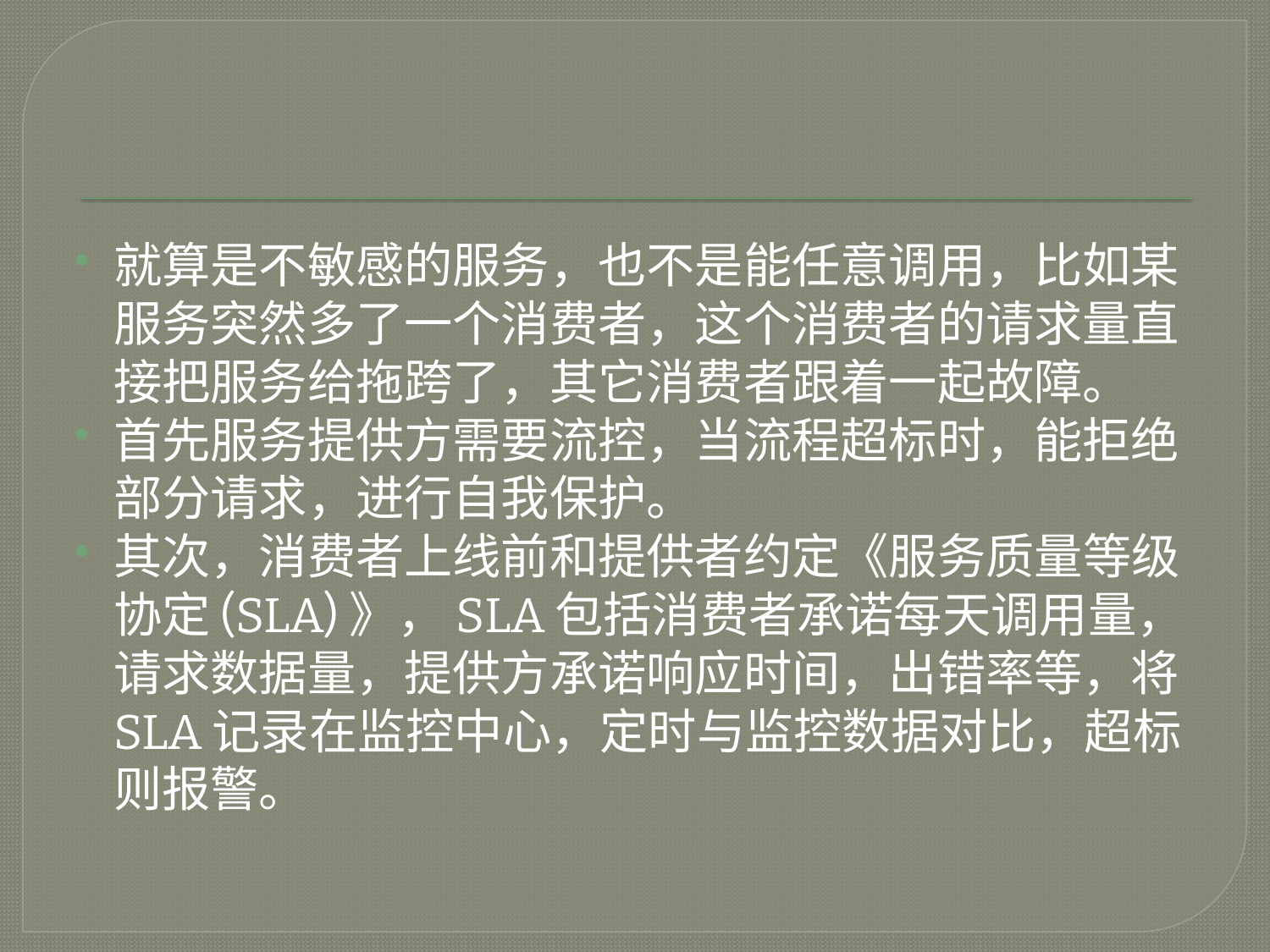

#
就算是不敏感的服务，也不是能任意调用，比如某服务突然多了一个消费者，这个消费者的请求量直接把服务给拖跨了，其它消费者跟着一起故障。
首先服务提供方需要流控，当流程超标时，能拒绝部分请求，进行自我保护。
其次，消费者上线前和提供者约定《服务质量等级协定(SLA)》，SLA包括消费者承诺每天调用量，请求数据量，提供方承诺响应时间，出错率等，将SLA记录在监控中心，定时与监控数据对比，超标则报警。